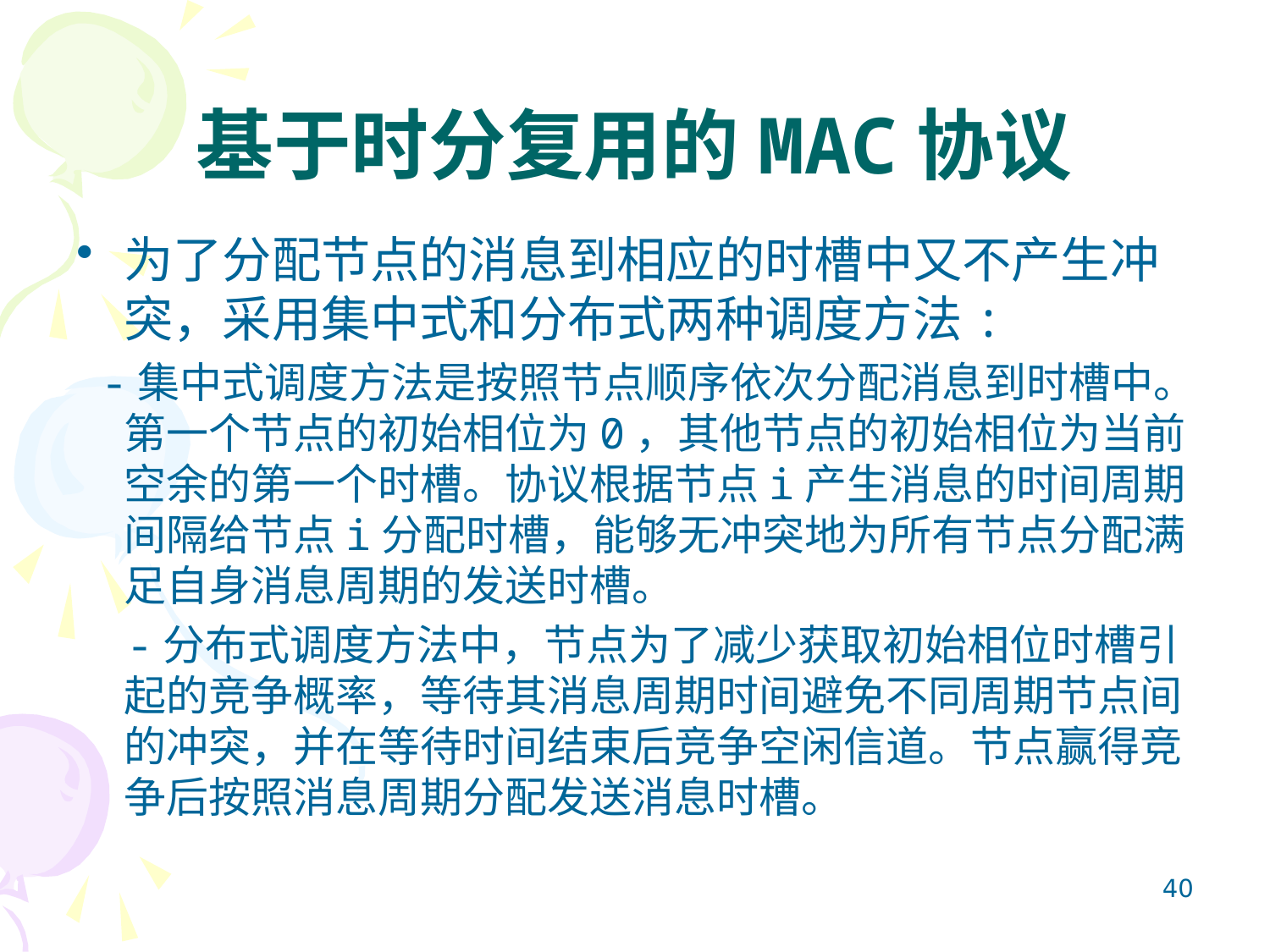

# 基于时分复用的MAC协议
为了分配节点的消息到相应的时槽中又不产生冲突，采用集中式和分布式两种调度方法:
 -集中式调度方法是按照节点顺序依次分配消息到时槽中。第一个节点的初始相位为0，其他节点的初始相位为当前空余的第一个时槽。协议根据节点i产生消息的时间周期间隔给节点i分配时槽，能够无冲突地为所有节点分配满足自身消息周期的发送时槽。
  -分布式调度方法中，节点为了减少获取初始相位时槽引起的竞争概率，等待其消息周期时间避免不同周期节点间的冲突，并在等待时间结束后竞争空闲信道。节点赢得竞争后按照消息周期分配发送消息时槽。

40